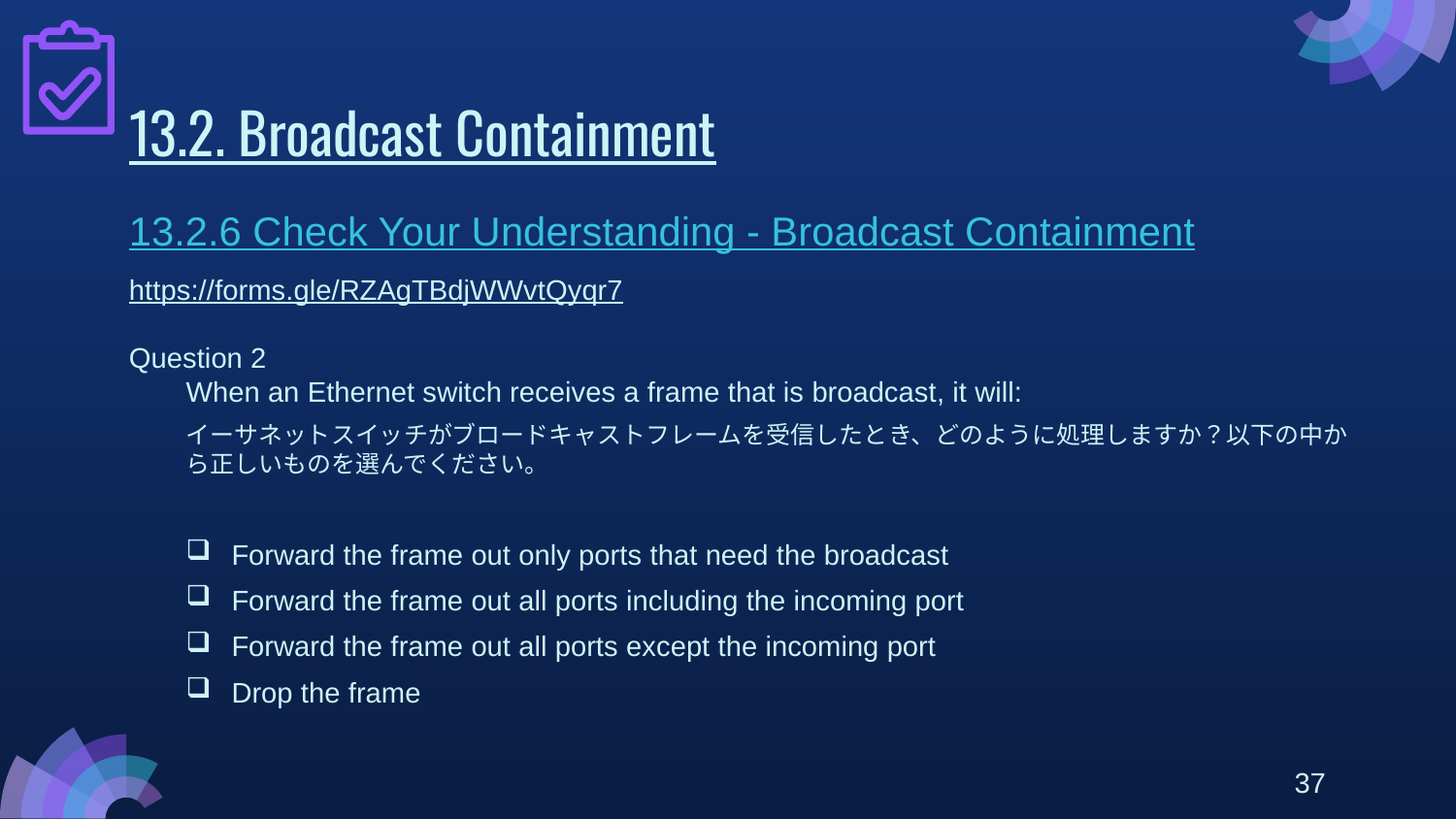

# 13.2. Broadcast Containment
13.2.6 Check Your Understanding - Broadcast Containment
https://forms.gle/RZAgTBdjWWvtQyqr7

Question 2
When an Ethernet switch receives a frame that is broadcast, it will:
イーサネットスイッチがブロードキャストフレームを受信したとき、どのように処理しますか？以下の中から正しいものを選んでください。

Forward the frame out only ports that need the broadcast
Forward the frame out all ports including the incoming port
Forward the frame out all ports except the incoming port
Drop the frame
37